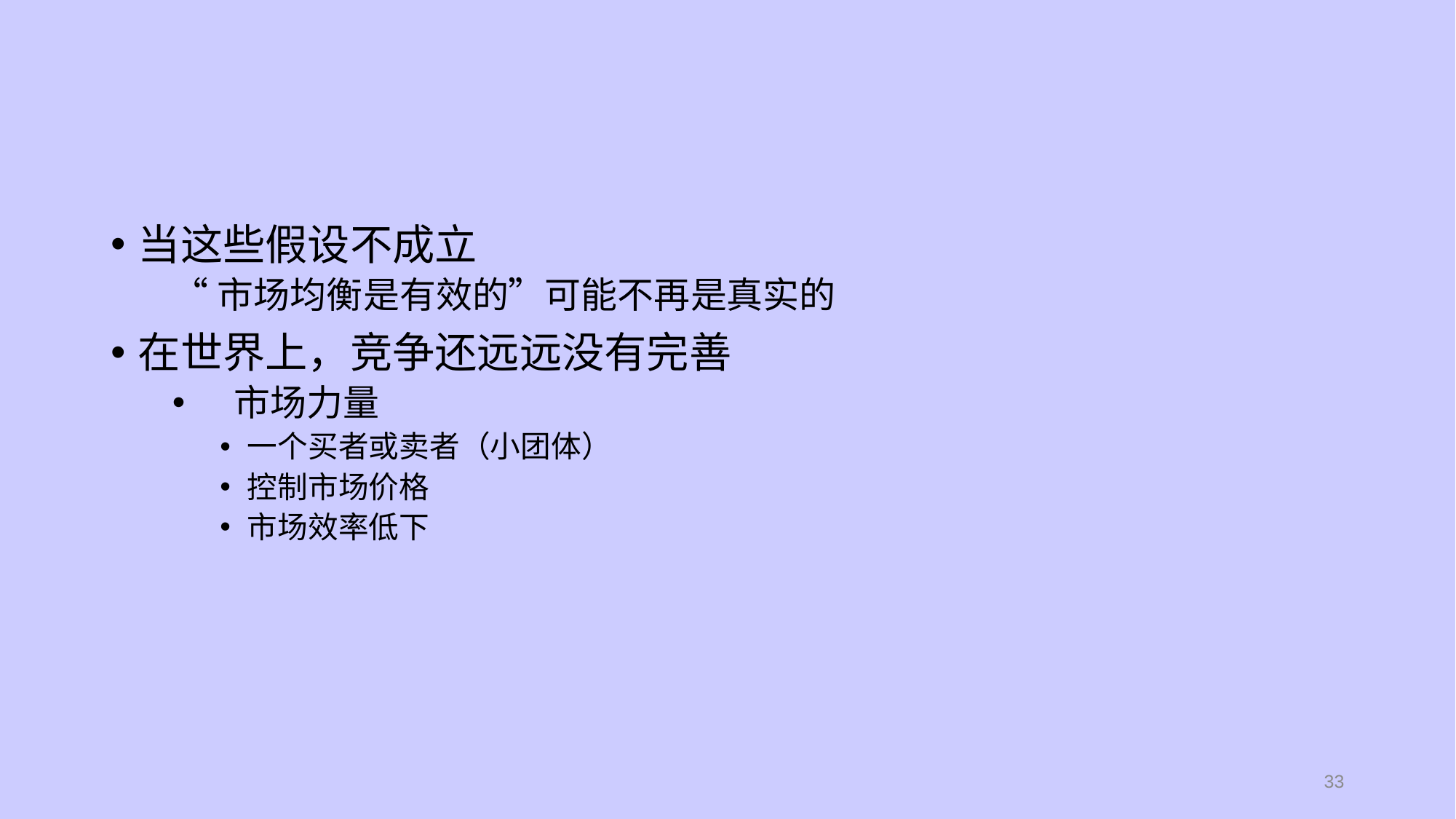

#
当这些假设不成立
“市场均衡是有效的”可能不再是真实的
在世界上，竞争还远远没有完善
市场力量
一个买者或卖者（小团体）
控制市场价格
市场效率低下

33